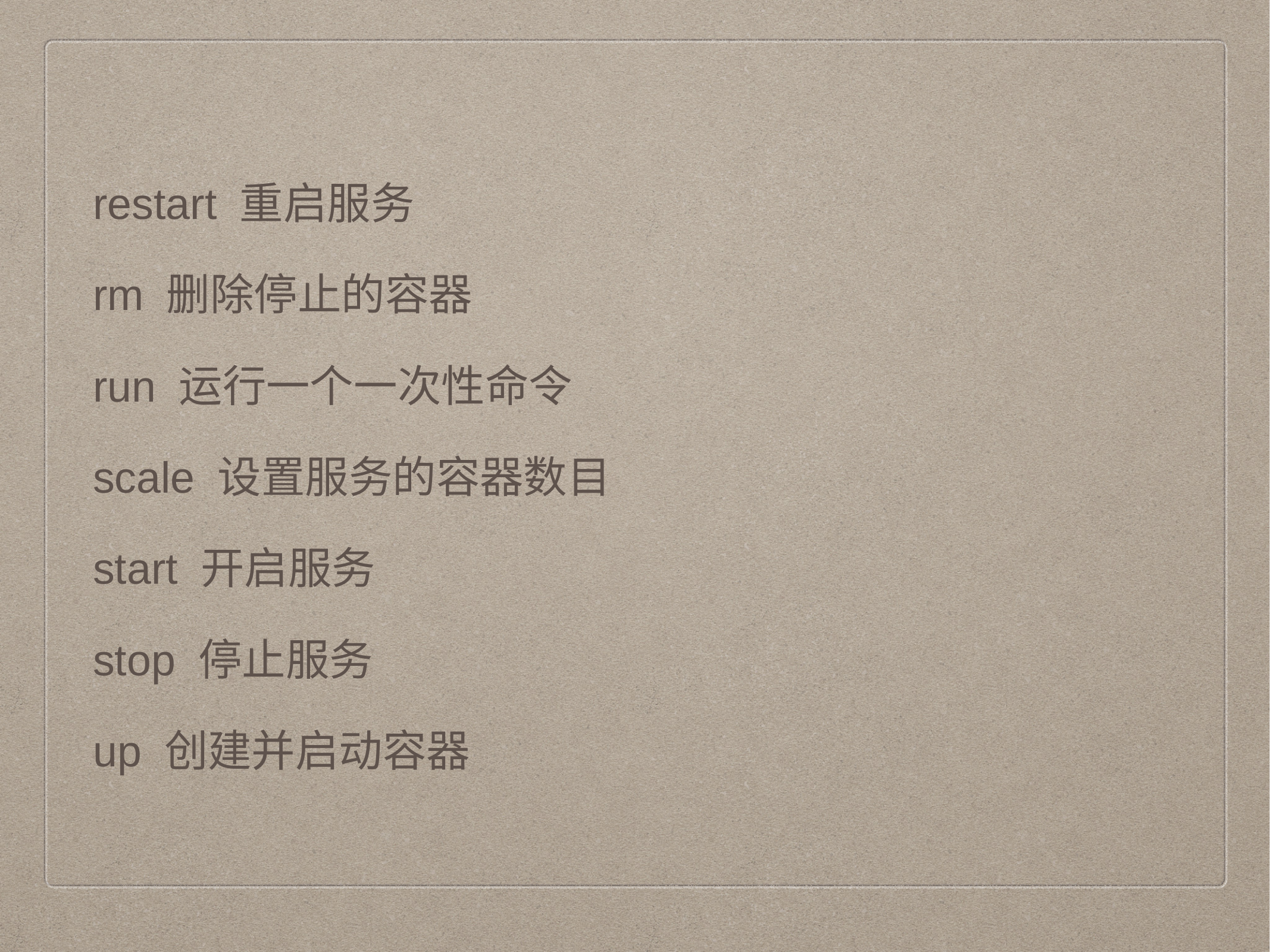

restart 重启服务
rm 删除停止的容器
run 运行一个一次性命令
scale 设置服务的容器数目
start 开启服务
stop 停止服务
up 创建并启动容器